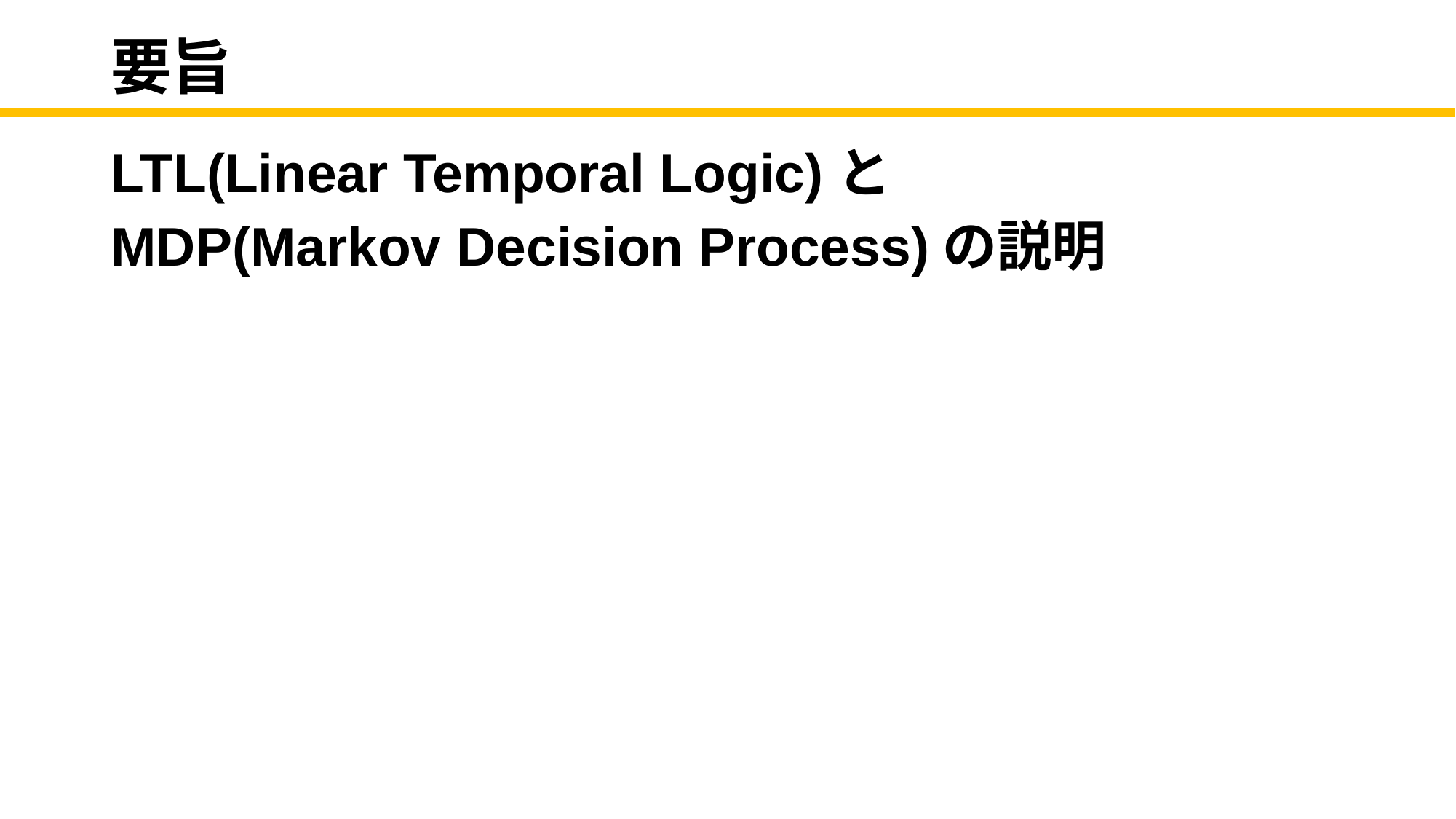

# 要旨
LTL(Linear Temporal Logic)と
MDP(Markov Decision Process)の説明